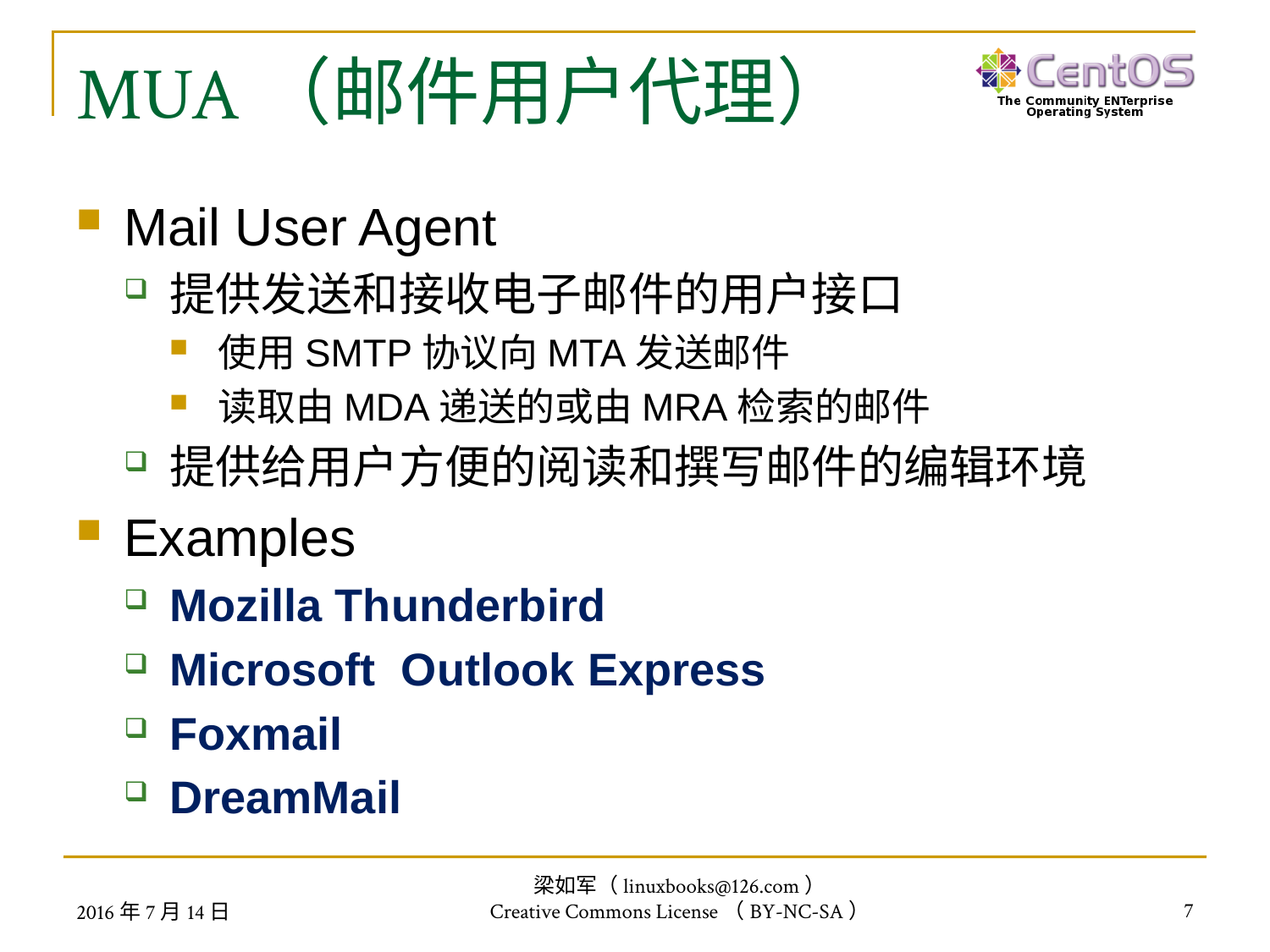

# MUA（邮件用户代理）
Mail User Agent
提供发送和接收电子邮件的用户接口
使用SMTP协议向MTA发送邮件
读取由MDA递送的或由MRA检索的邮件
提供给用户方便的阅读和撰写邮件的编辑环境
Examples
Mozilla Thunderbird
Microsoft  Outlook Express
Foxmail
DreamMail
梁如军（linuxbooks@126.com）
Creative Commons License（BY-NC-SA）
2016年7月14日
7